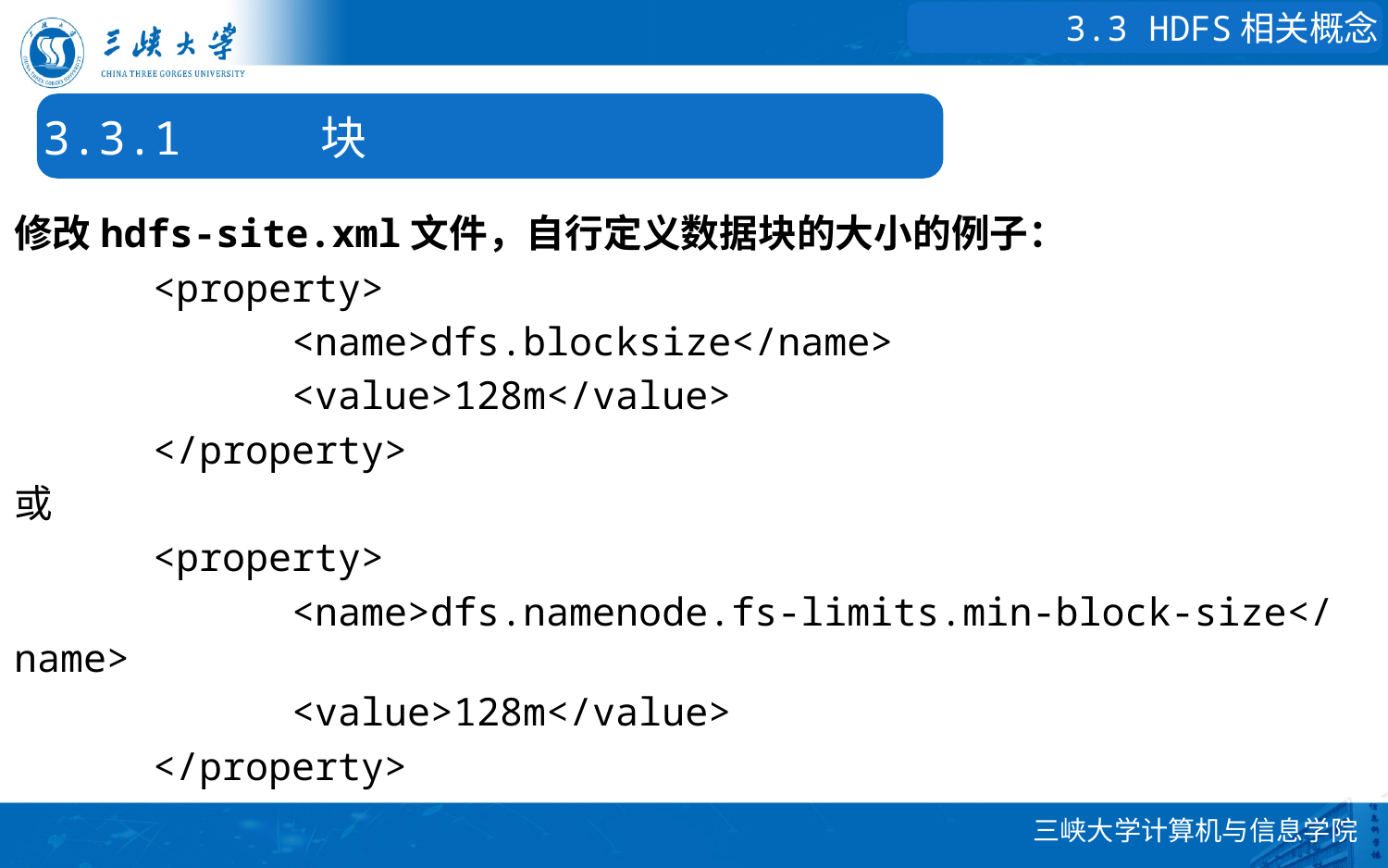

3.3 HDFS相关概念
3.3.1	块
修改hdfs-site.xml文件，自行定义数据块的大小的例子：
	<property>
		<name>dfs.blocksize</name>
		<value>128m</value>
	</property>
或
	<property>
		<name>dfs.namenode.fs-limits.min-block-size</name>
		<value>128m</value>
	</property>